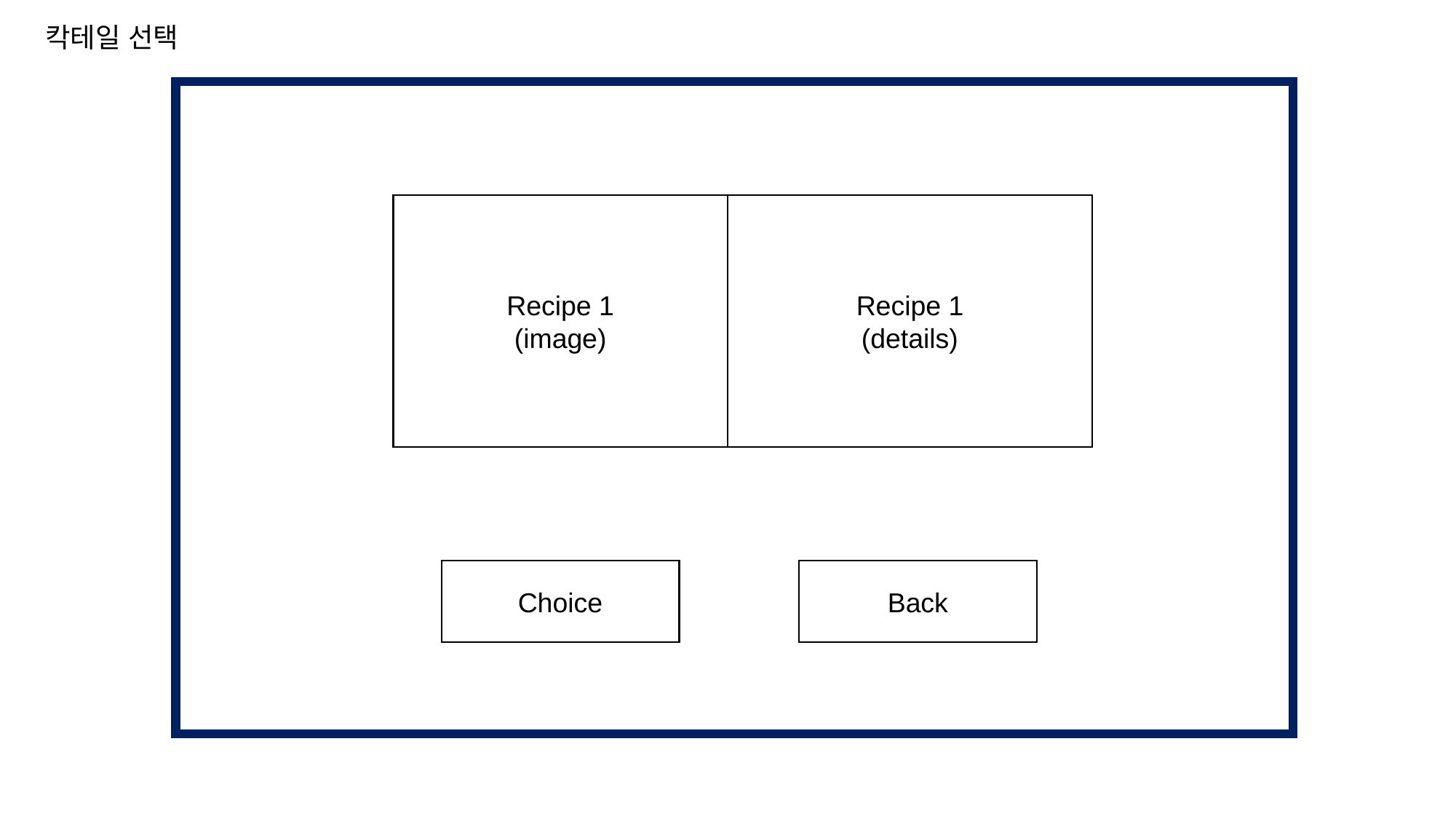

칵테일 선택

Recipe 1
(image)
Recipe 1
(details)
Choice
Back